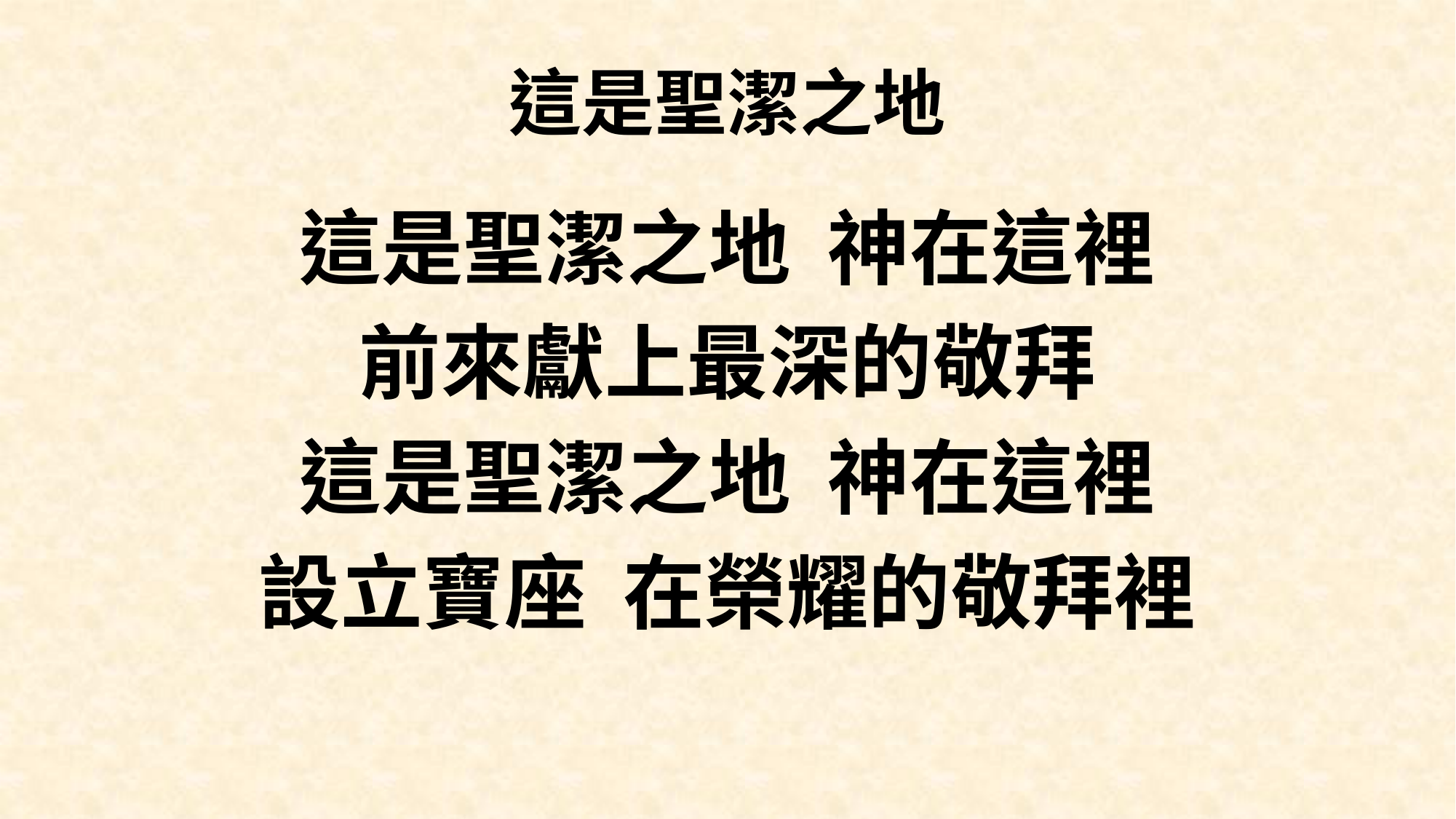

# 這是聖潔之地
這是聖潔之地  神在這裡
前來獻上最深的敬拜
這是聖潔之地  神在這裡
設立寶座  在榮耀的敬拜裡